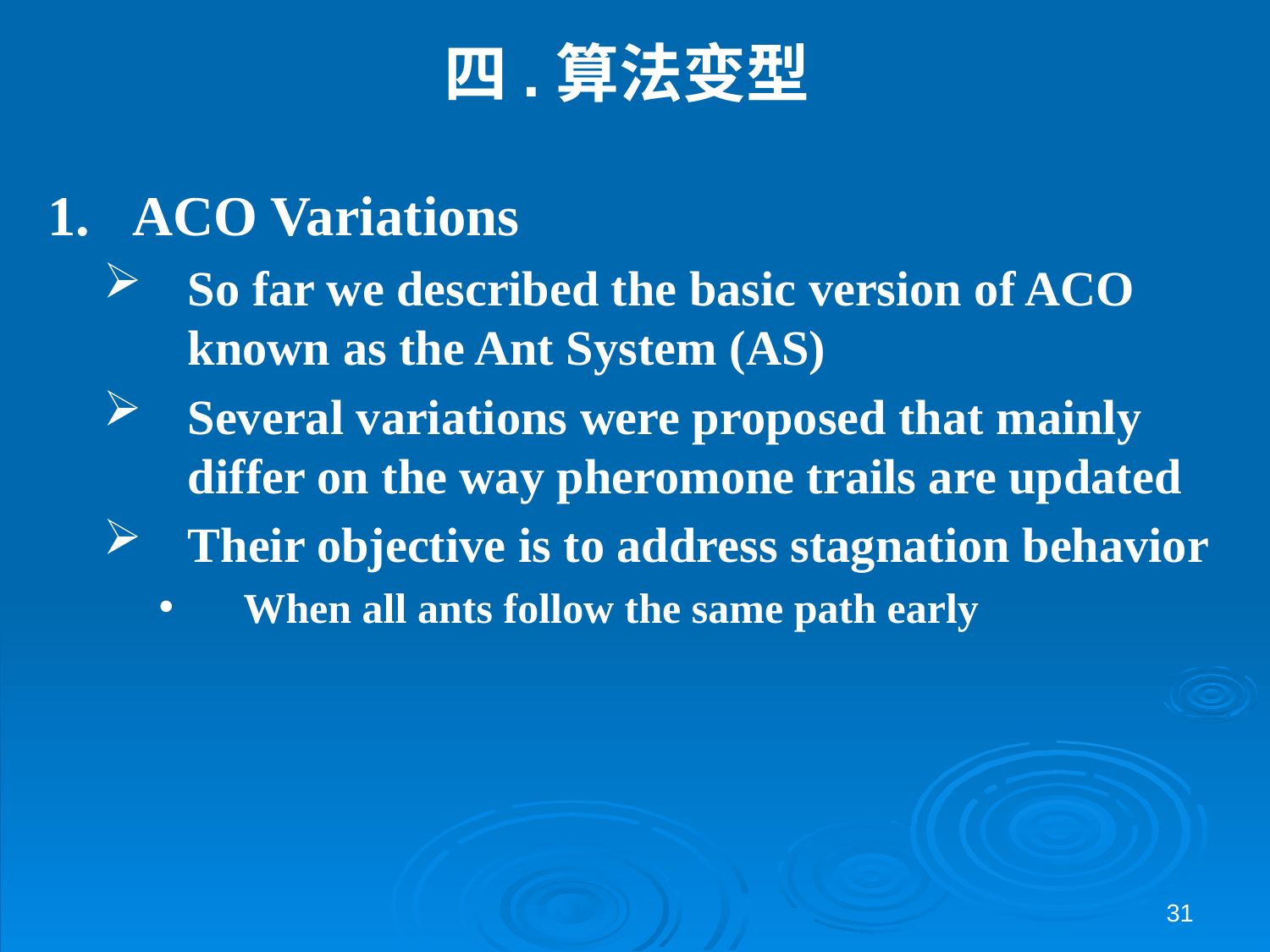

# 四.算法变型
ACO Variations
So far we described the basic version of ACO known as the Ant System (AS)
Several variations were proposed that mainly differ on the way pheromone trails are updated
Their objective is to address stagnation behavior
When all ants follow the same path early
31